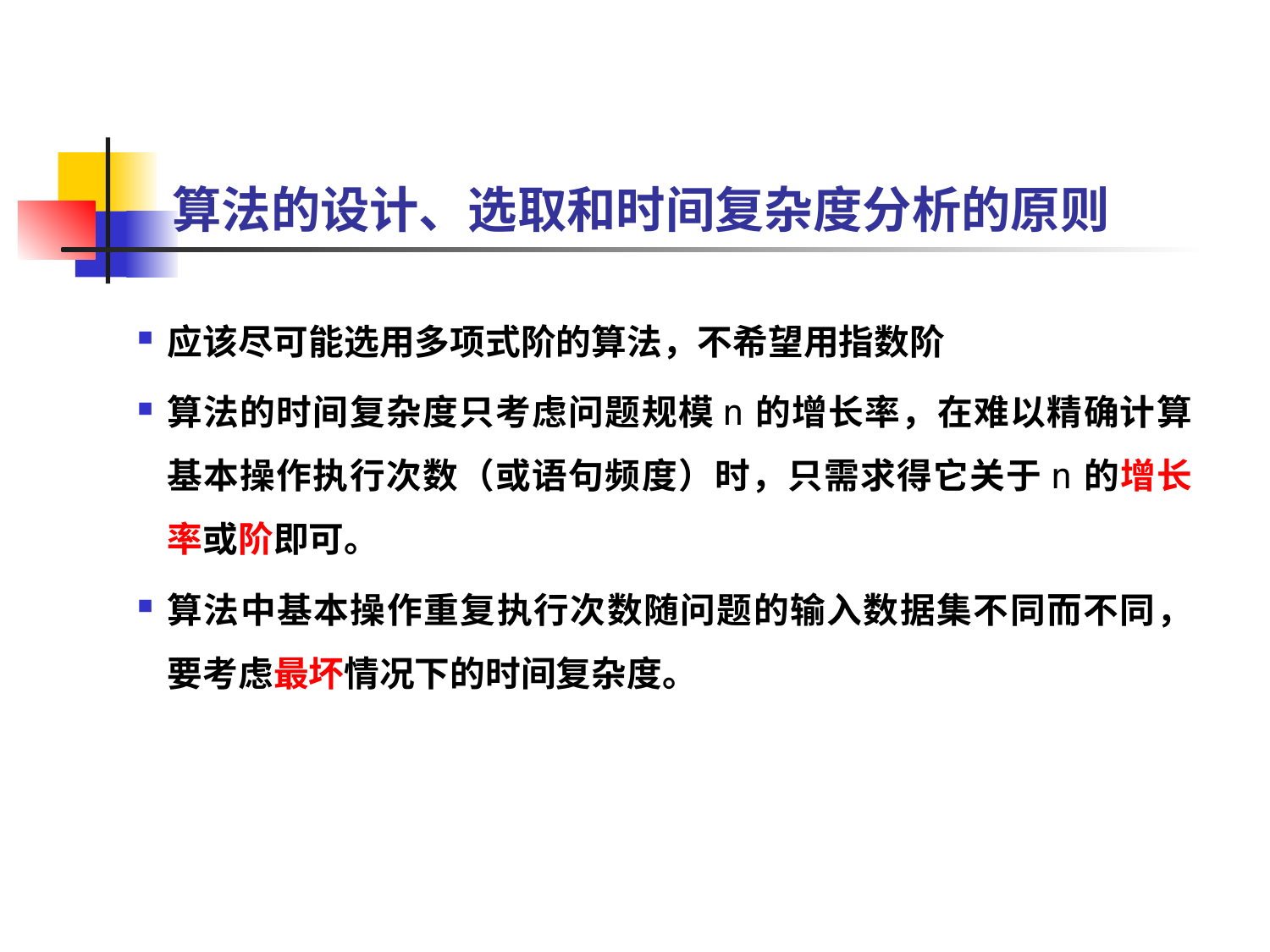

算法的设计、选取和时间复杂度分析的原则

应该尽可能选用多项式阶的算法，不希望用指数阶
算法的时间复杂度只考虑问题规模n的增长率，在难以精确计算基本操作执行次数（或语句频度）时，只需求得它关于n的增长率或阶即可。
算法中基本操作重复执行次数随问题的输入数据集不同而不同，要考虑最坏情况下的时间复杂度。